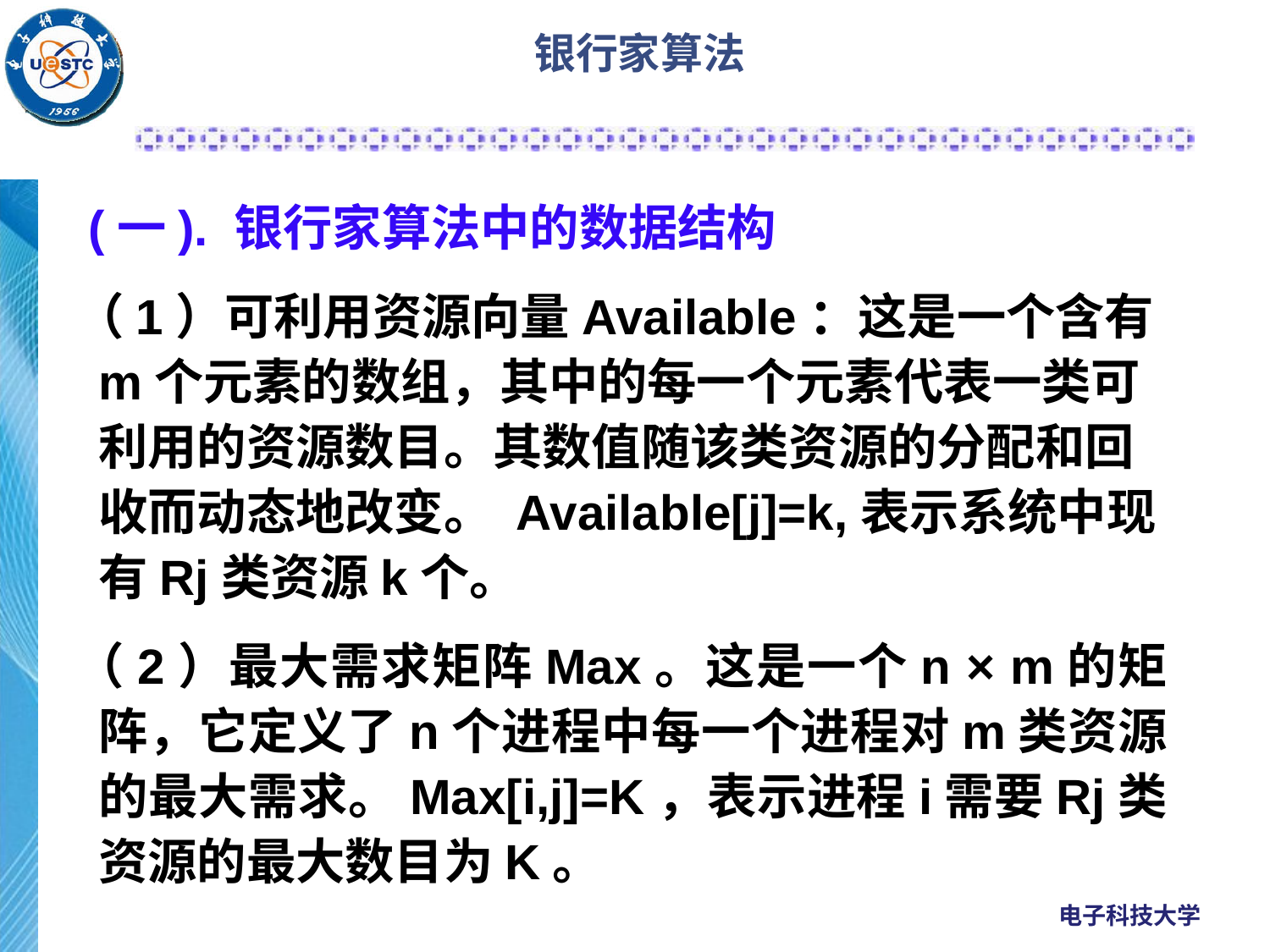

# 银行家算法
 (一). 银行家算法中的数据结构
（1）可利用资源向量Available：这是一个含有m个元素的数组，其中的每一个元素代表一类可利用的资源数目。其数值随该类资源的分配和回收而动态地改变。 Available[j]=k,表示系统中现有Rj类资源k个。
（2）最大需求矩阵Max。这是一个n × m的矩阵，它定义了n个进程中每一个进程对m类资源的最大需求。Max[i,j]=K，表示进程i需要Rj类资源的最大数目为K。